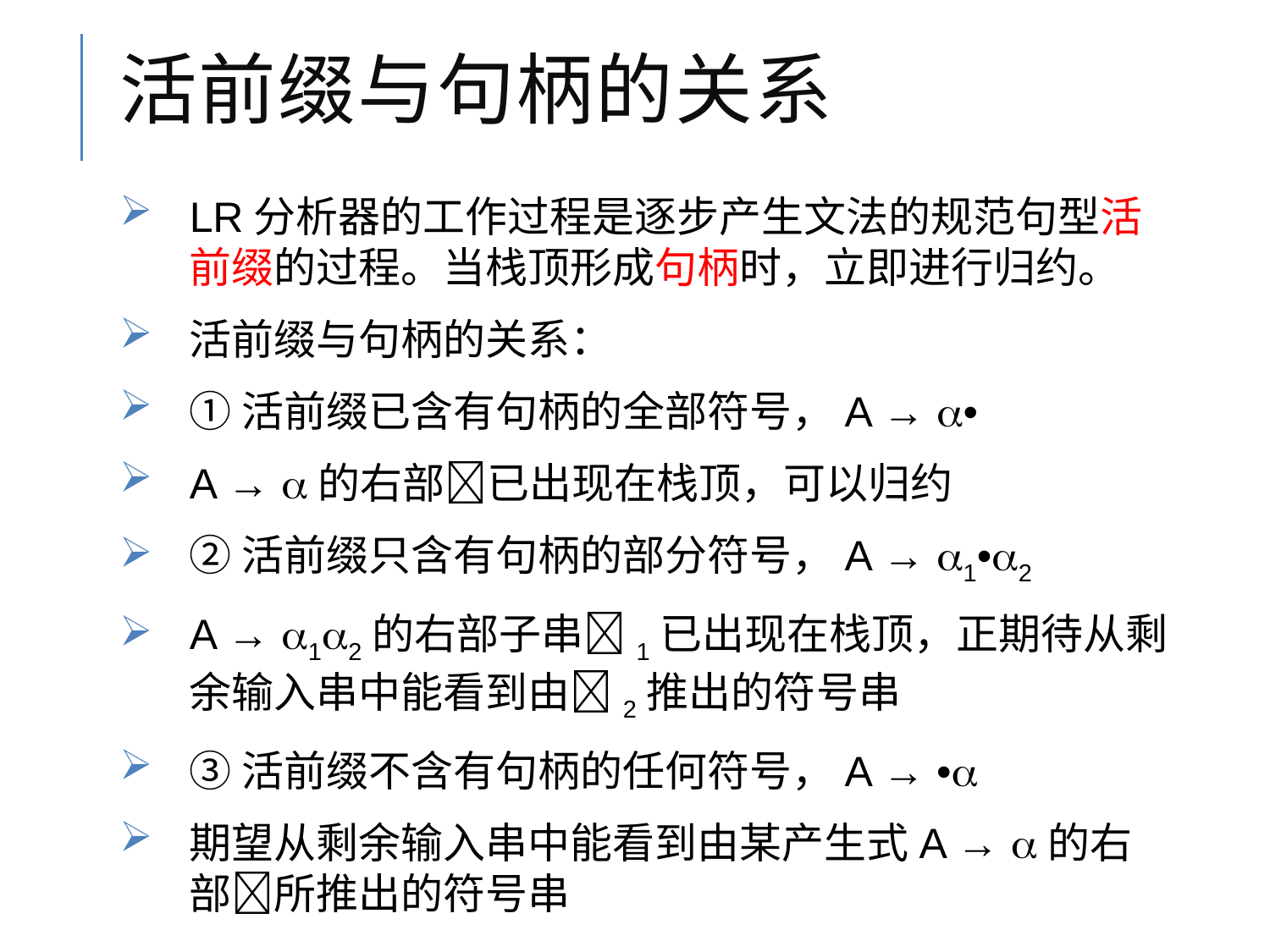

# 活前缀与句柄的关系
LR分析器的工作过程是逐步产生文法的规范句型活前缀的过程。当栈顶形成句柄时，立即进行归约。
活前缀与句柄的关系：
①活前缀已含有句柄的全部符号，A → α•
A → α的右部α已出现在栈顶，可以归约
②活前缀只含有句柄的部分符号，A → α1•α2
A → α1α2的右部子串α1已出现在栈顶，正期待从剩余输入串中能看到由α2推出的符号串
③活前缀不含有句柄的任何符号，A → •α
期望从剩余输入串中能看到由某产生式A → α的右部α所推出的符号串
30